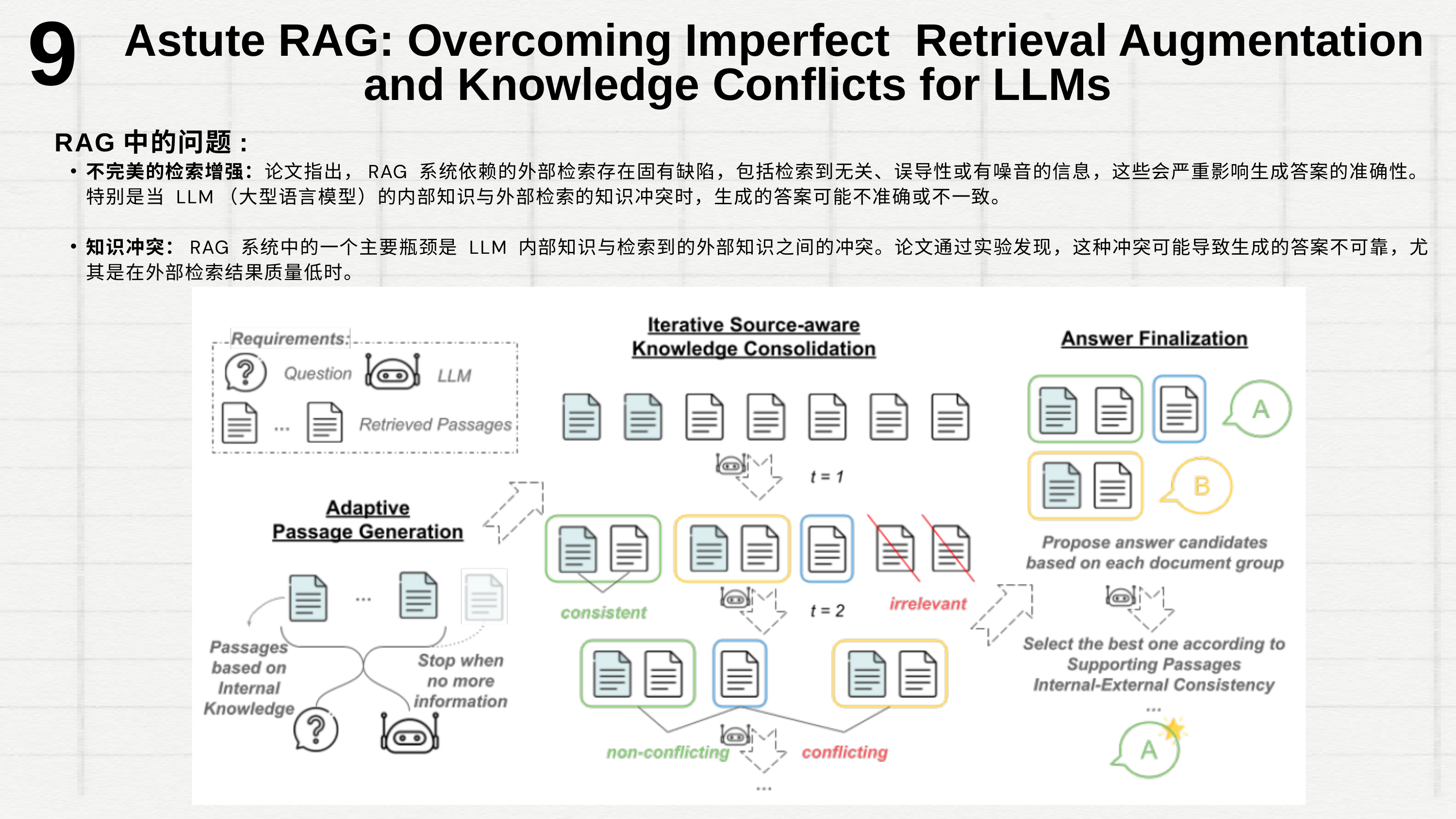

9
Astute RAG: Overcoming Imperfect  Retrieval Augmentation
                   and Knowledge Conflicts for LLMs

RAG中的问题:
不完美的检索增强：论文指出，RAG 系统依赖的外部检索存在固有缺陷，包括检索到无关、误导性或有噪音的信息，这些会严重影响生成答案的准确性。特别是当 LLM（大型语言模型）的内部知识与外部检索的知识冲突时，生成的答案可能不准确或不一致。

知识冲突：RAG 系统中的一个主要瓶颈是 LLM 内部知识与检索到的外部知识之间的冲突。论文通过实验发现，这种冲突可能导致生成的答案不可靠，尤其是在外部检索结果质量低时。